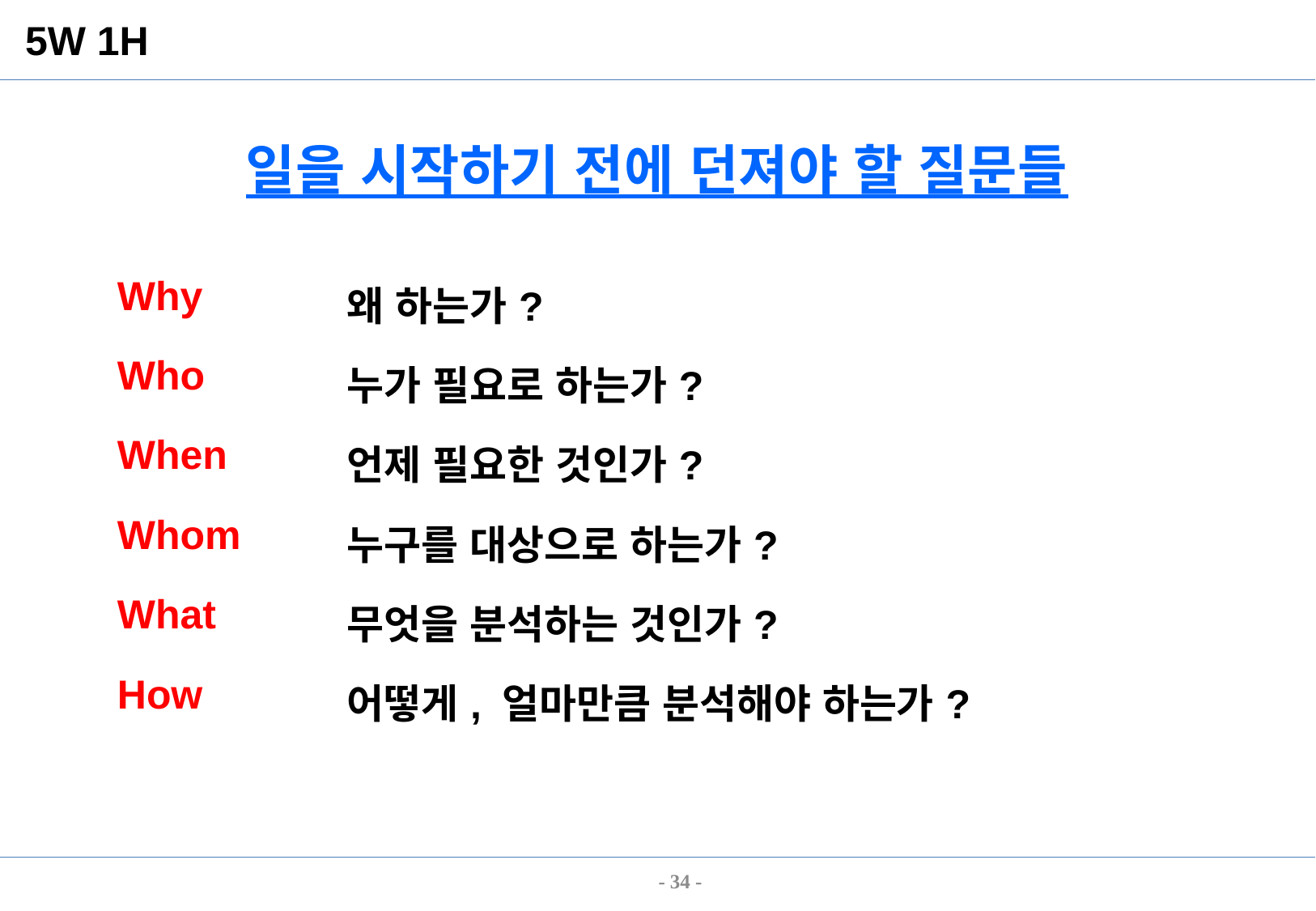

# 5W 1H
일을 시작하기 전에 던져야 할 질문들
| Why | 왜 하는가? |
| --- | --- |
| Who | 누가 필요로 하는가? |
| When | 언제 필요한 것인가? |
| Whom | 누구를 대상으로 하는가? |
| What | 무엇을 분석하는 것인가? |
| How | 어떻게, 얼마만큼 분석해야 하는가? |
- 34 -